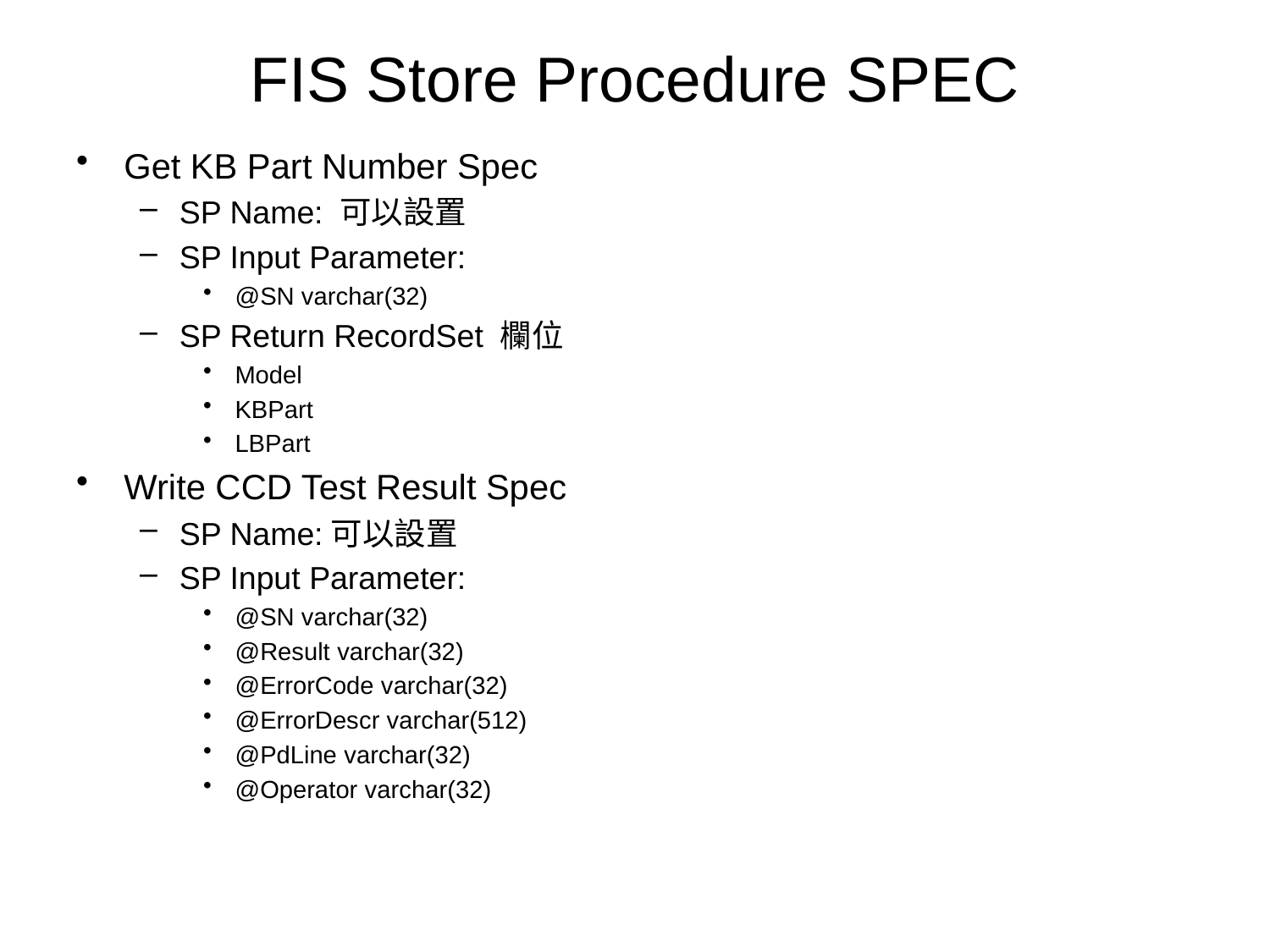

# FIS Store Procedure SPEC
Get KB Part Number Spec
SP Name: 可以設置
SP Input Parameter:
@SN varchar(32)
SP Return RecordSet 欄位
Model
KBPart
LBPart
Write CCD Test Result Spec
SP Name:可以設置
SP Input Parameter:
@SN varchar(32)
@Result varchar(32)
@ErrorCode varchar(32)
@ErrorDescr varchar(512)
@PdLine varchar(32)
@Operator varchar(32)